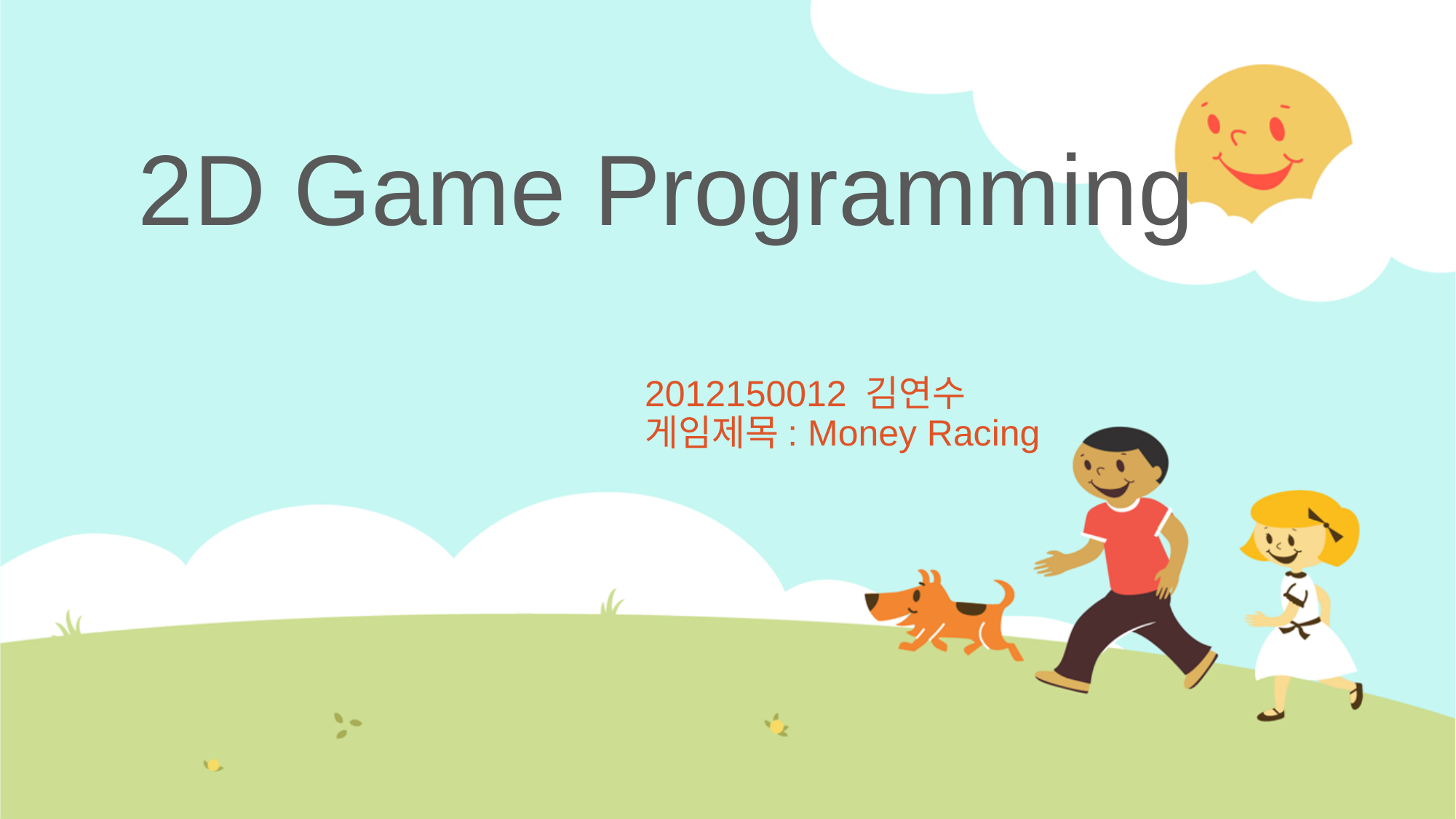

# 2D Game Programming
2012150012 김연수
게임제목: Money Racing